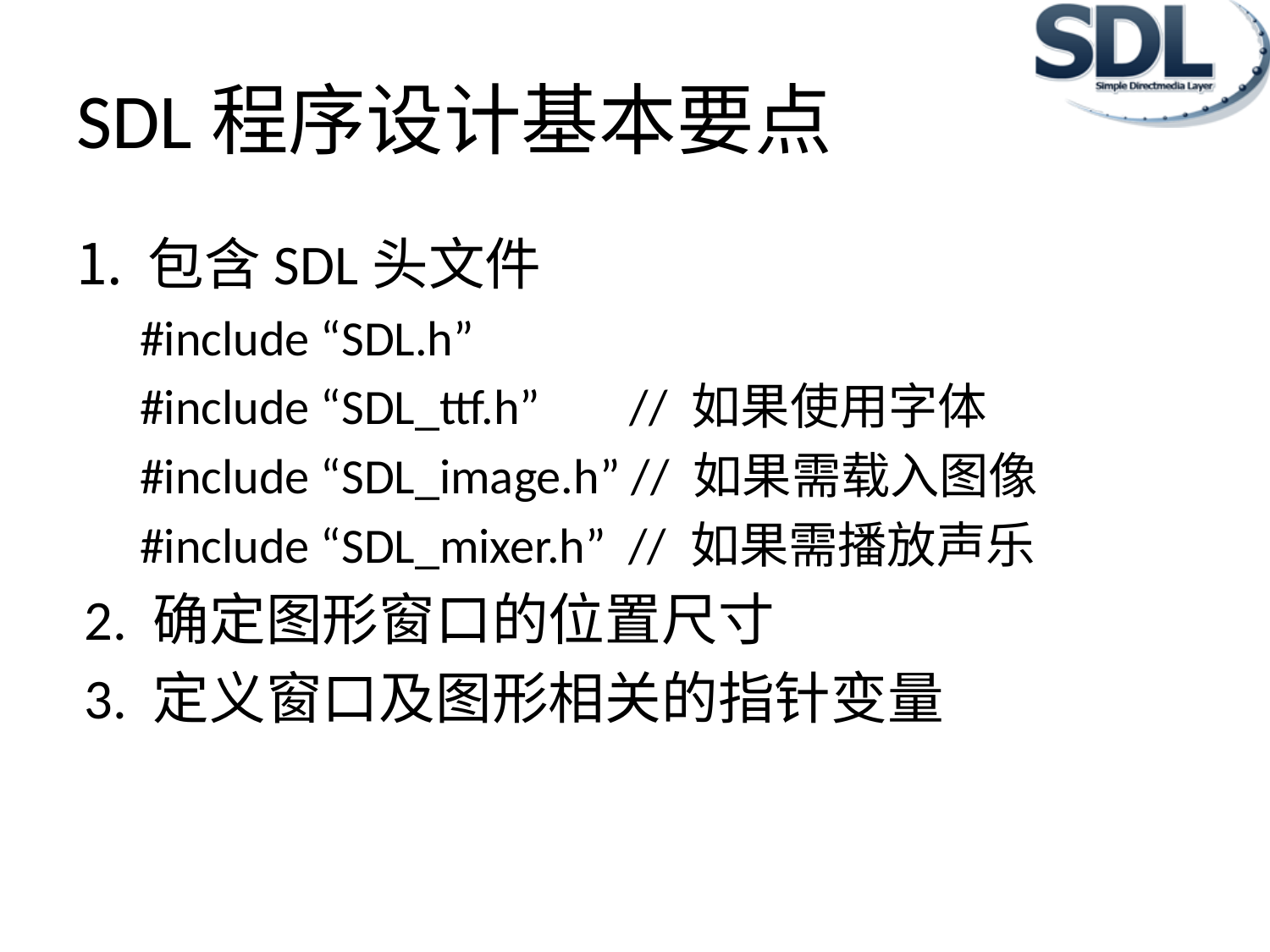

# SDL程序设计基本要点
包含SDL头文件
#include “SDL.h”
#include “SDL_ttf.h”        // 如果使用字体
#include “SDL_image.h” // 如果需载入图像
#include “SDL_mixer.h”  // 如果需播放声乐
2. 确定图形窗口的位置尺寸
3. 定义窗口及图形相关的指针变量